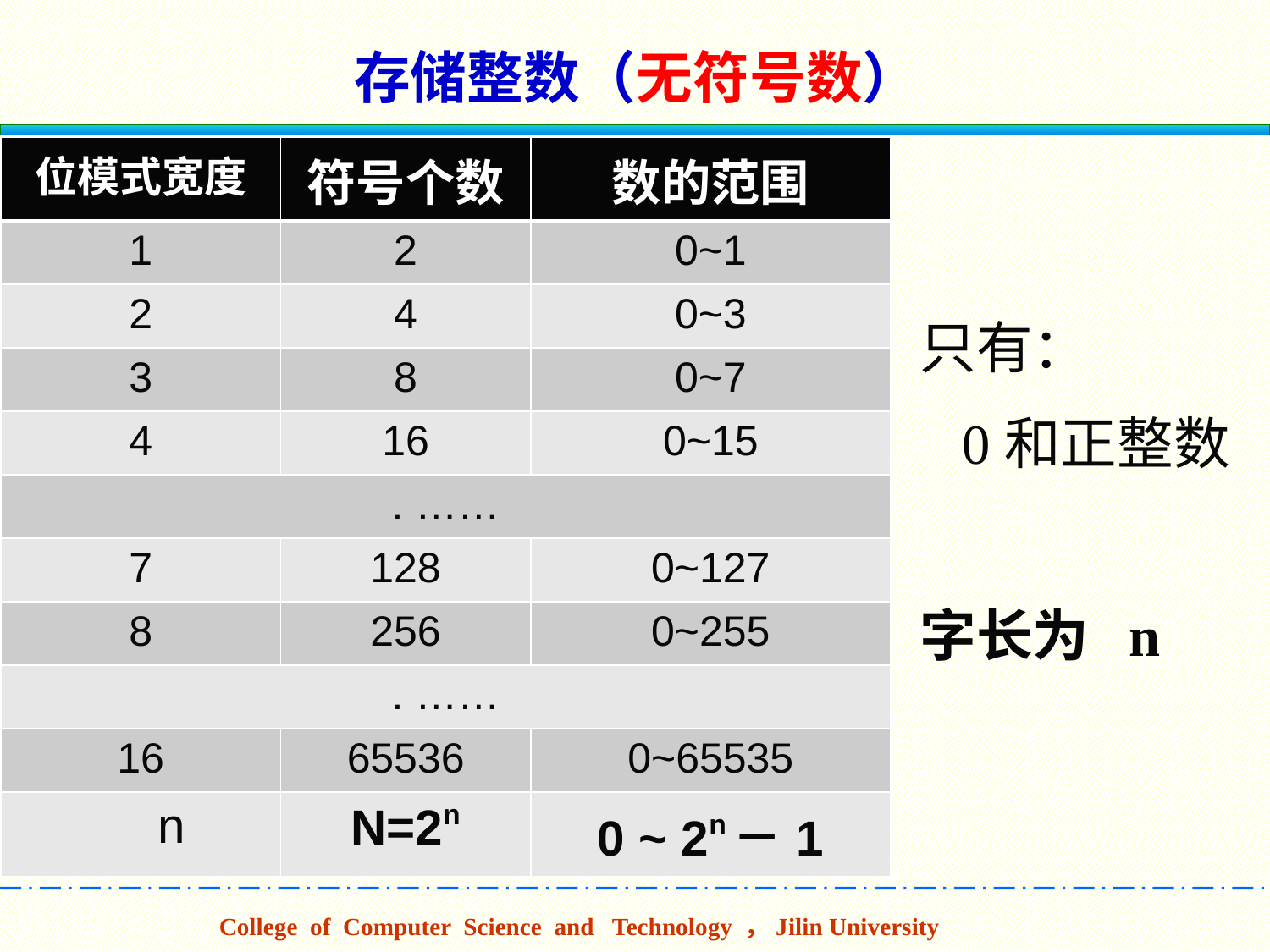

存储整数（无符号数）
| 位模式宽度 | 符号个数 | 数的范围 |
| --- | --- | --- |
| 1 | 2 | 0~1 |
| 2 | 4 | 0~3 |
| 3 | 8 | 0~7 |
| 4 | 16 | 0~15 |
| . …… |  |  |
| 7 | 128 | 0~127 |
| 8 | 256 | 0~255 |
| . …… |  |  |
| 16 | 65536 | 0~65535 |
| n | N=2n | 0 ~ 2n－1 |
只有：
   0和正整数

字长为  n